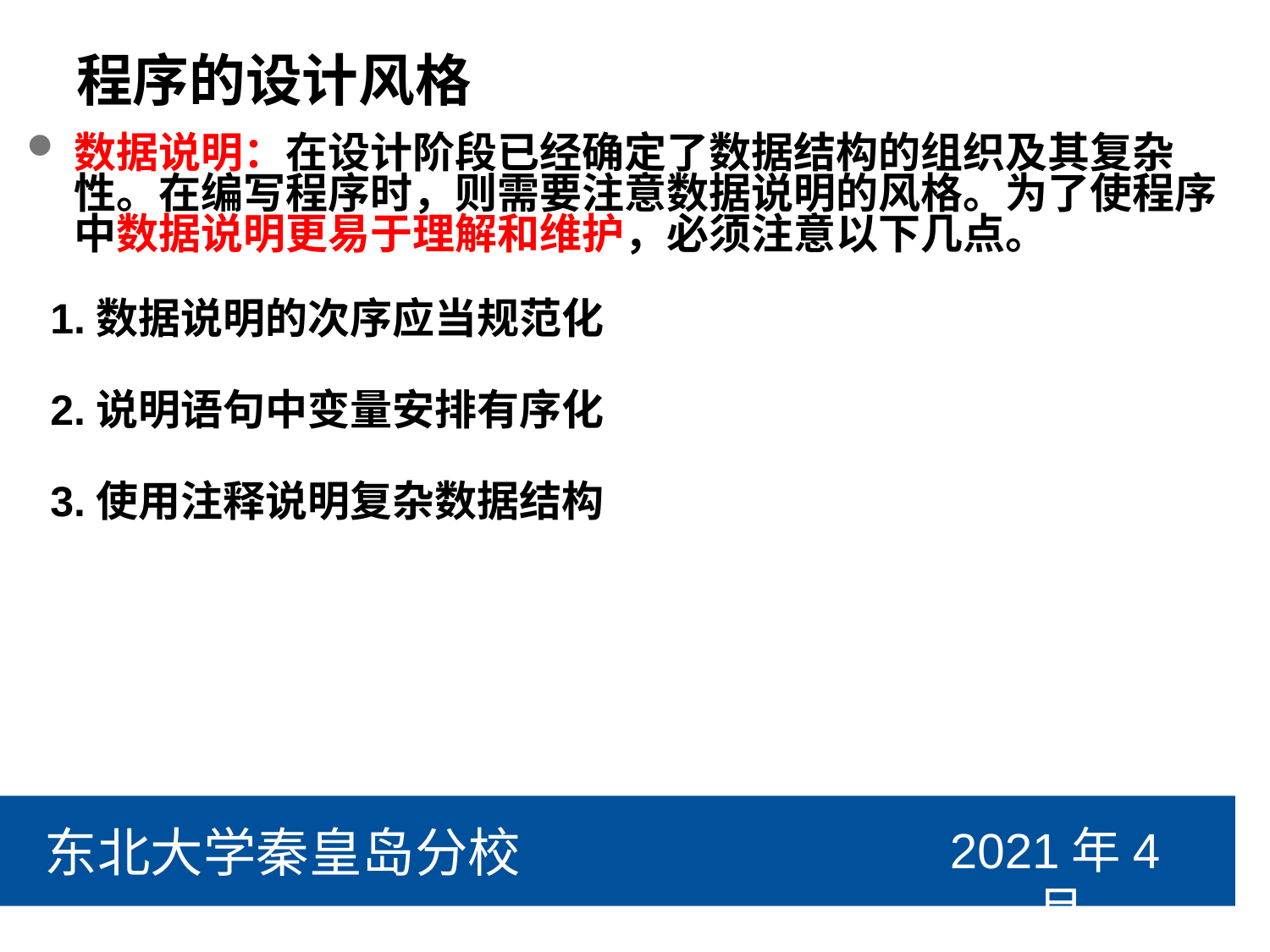

# 程序的设计风格
数据说明：在设计阶段已经确定了数据结构的组织及其复杂性。在编写程序时，则需要注意数据说明的风格。为了使程序中数据说明更易于理解和维护，必须注意以下几点。

  1.数据说明的次序应当规范化

  2.说明语句中变量安排有序化

  3.使用注释说明复杂数据结构